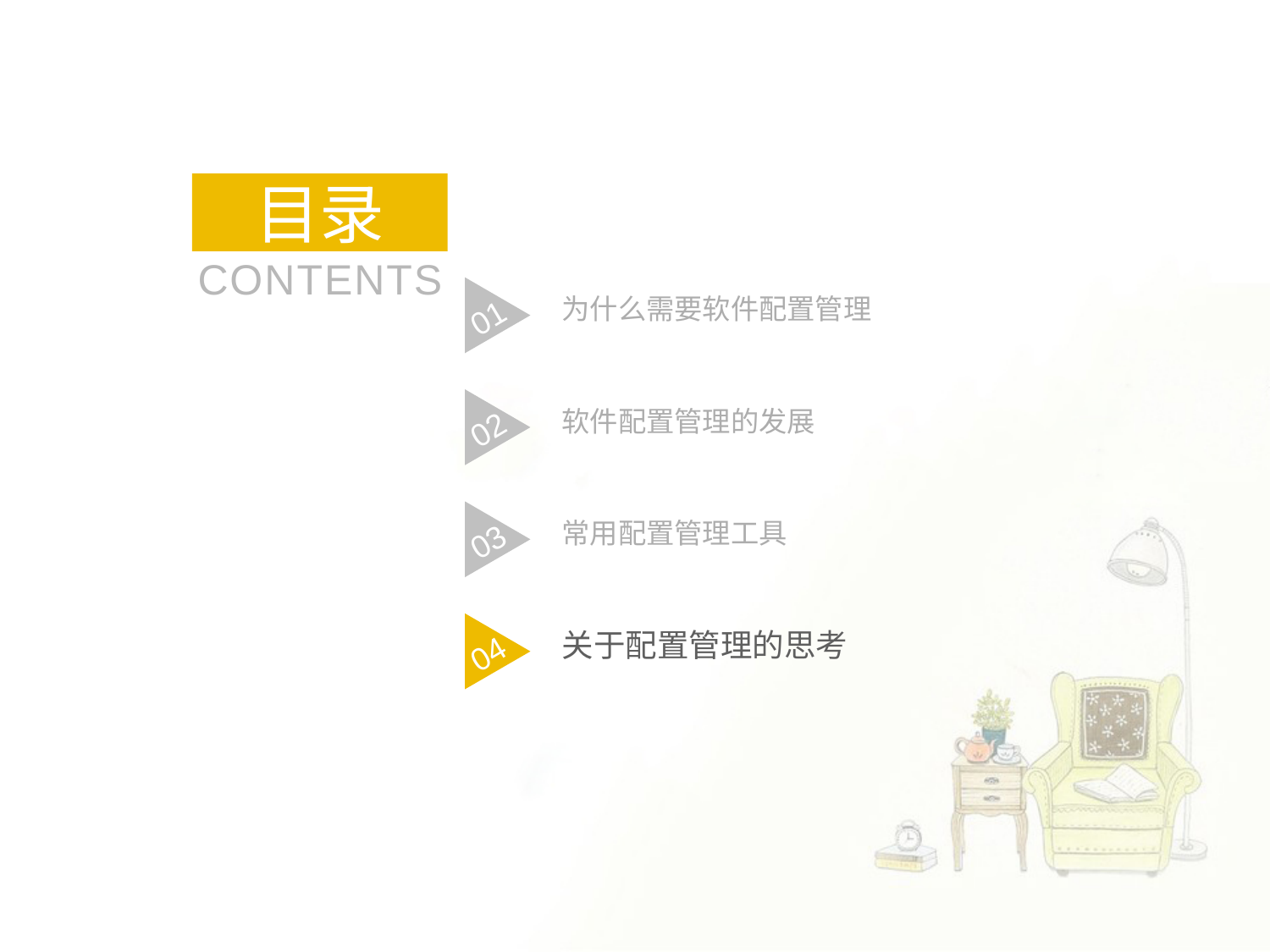

目录
CONTENTS
01
为什么需要软件配置管理
02
软件配置管理的发展
03
常用配置管理工具
04
关于配置管理的思考